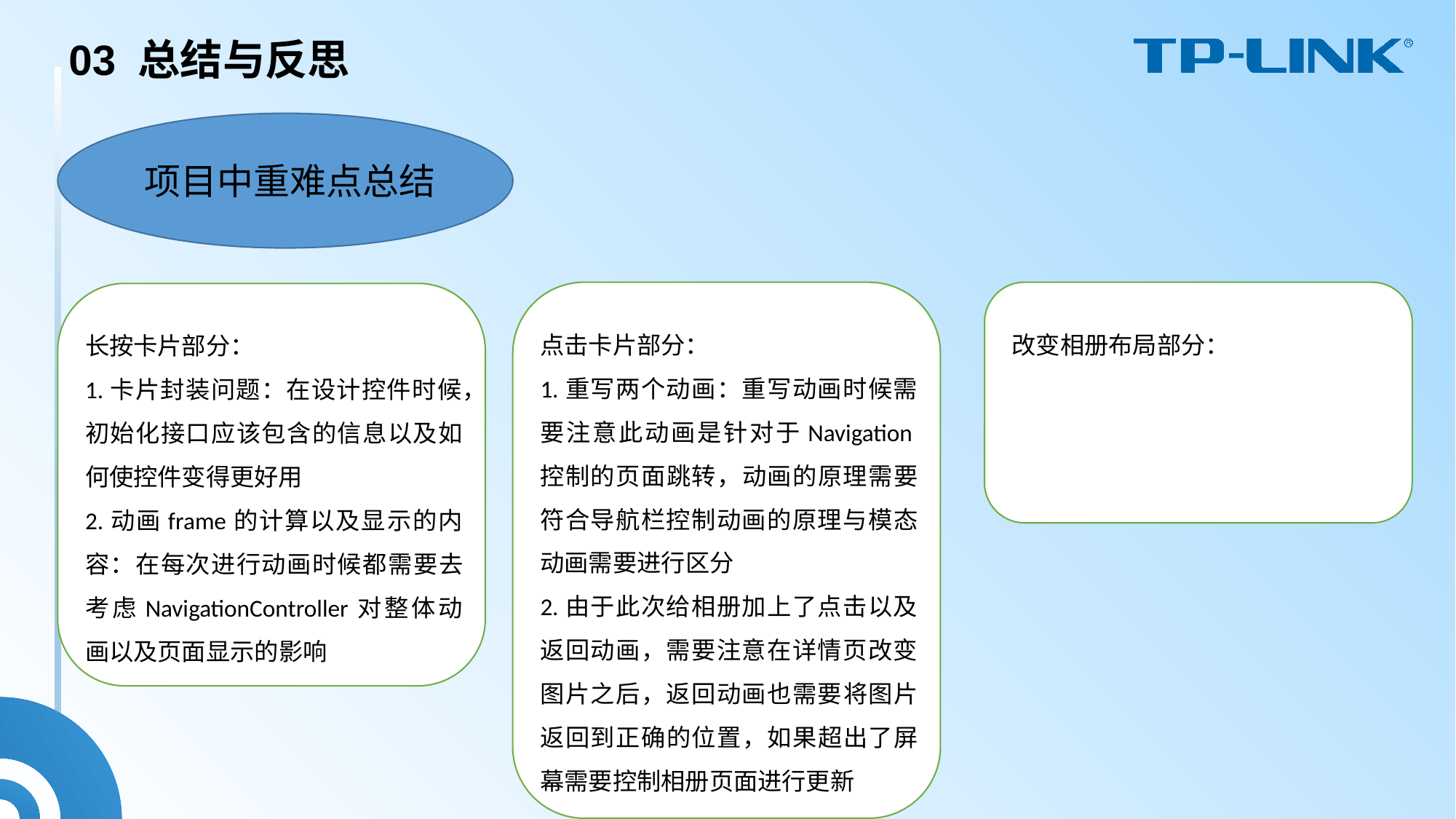

03 总结与反思

项目中重难点总结

点击卡片部分：
1.重写两个动画：重写动画时候需要注意此动画是针对于Navigation控制的页面跳转，动画的原理需要符合导航栏控制动画的原理与模态动画需要进行区分
2.由于此次给相册加上了点击以及返回动画，需要注意在详情页改变图片之后，返回动画也需要将图片返回到正确的位置，如果超出了屏幕需要控制相册页面进行更新
改变相册布局部分：

长按卡片部分：
1.卡片封装问题：在设计控件时候，初始化接口应该包含的信息以及如何使控件变得更好用
2.动画frame的计算以及显示的内容：在每次进行动画时候都需要去考虑NavigationController对整体动画以及页面显示的影响